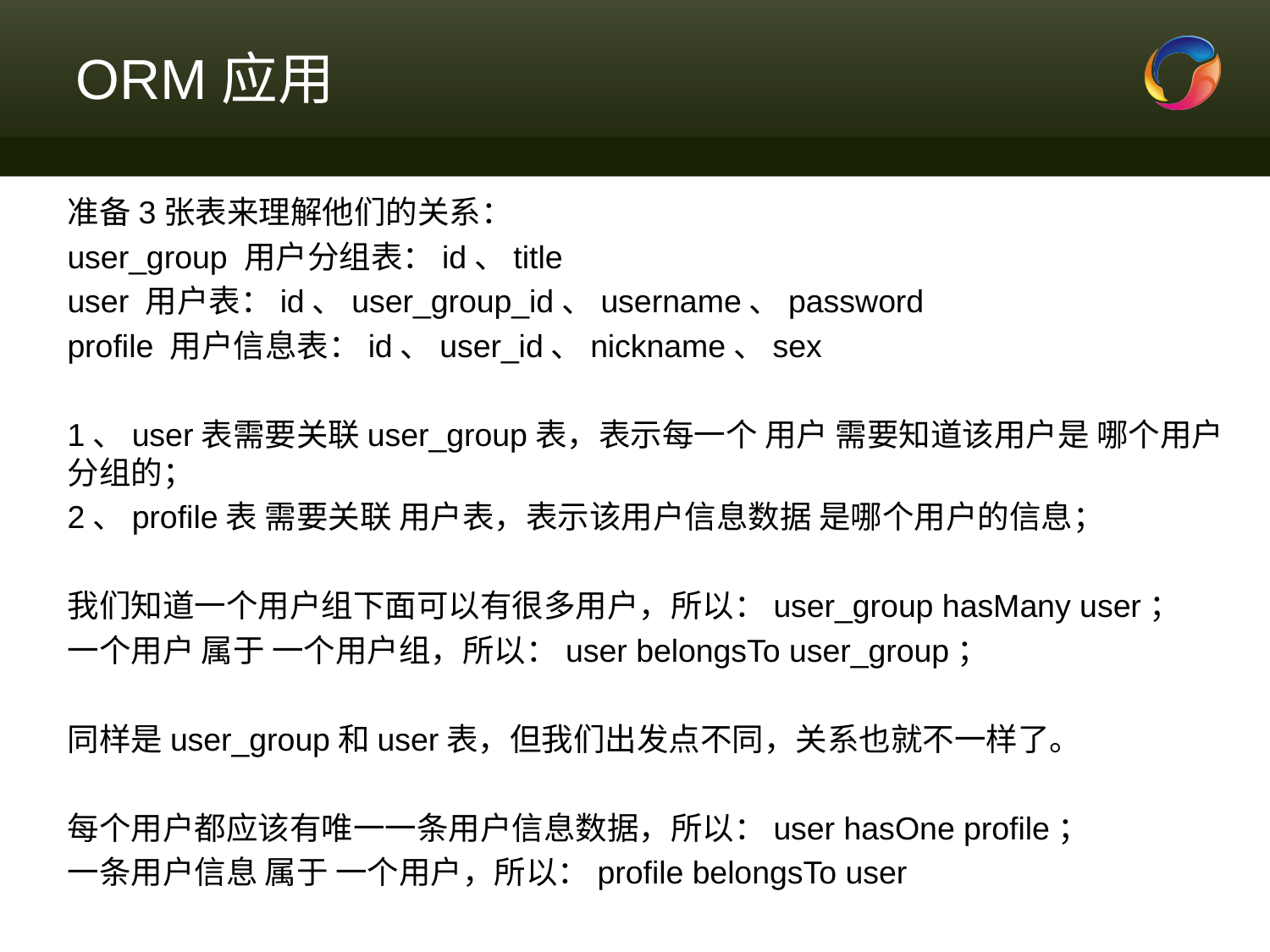

# ORM应用
准备3张表来理解他们的关系：
user_group 用户分组表：id、title
user 用户表：id、user_group_id、username、password
profile 用户信息表：id、user_id、nickname、sex

1、user表需要关联user_group表，表示每一个 用户 需要知道该用户是 哪个用户分组的；
2、profile表 需要关联 用户表，表示该用户信息数据 是哪个用户的信息；

我们知道一个用户组下面可以有很多用户，所以：user_group hasMany user；
一个用户 属于 一个用户组，所以：user belongsTo user_group；

同样是user_group和user表，但我们出发点不同，关系也就不一样了。

每个用户都应该有唯一一条用户信息数据，所以：user hasOne profile；
一条用户信息 属于 一个用户，所以：profile belongsTo user